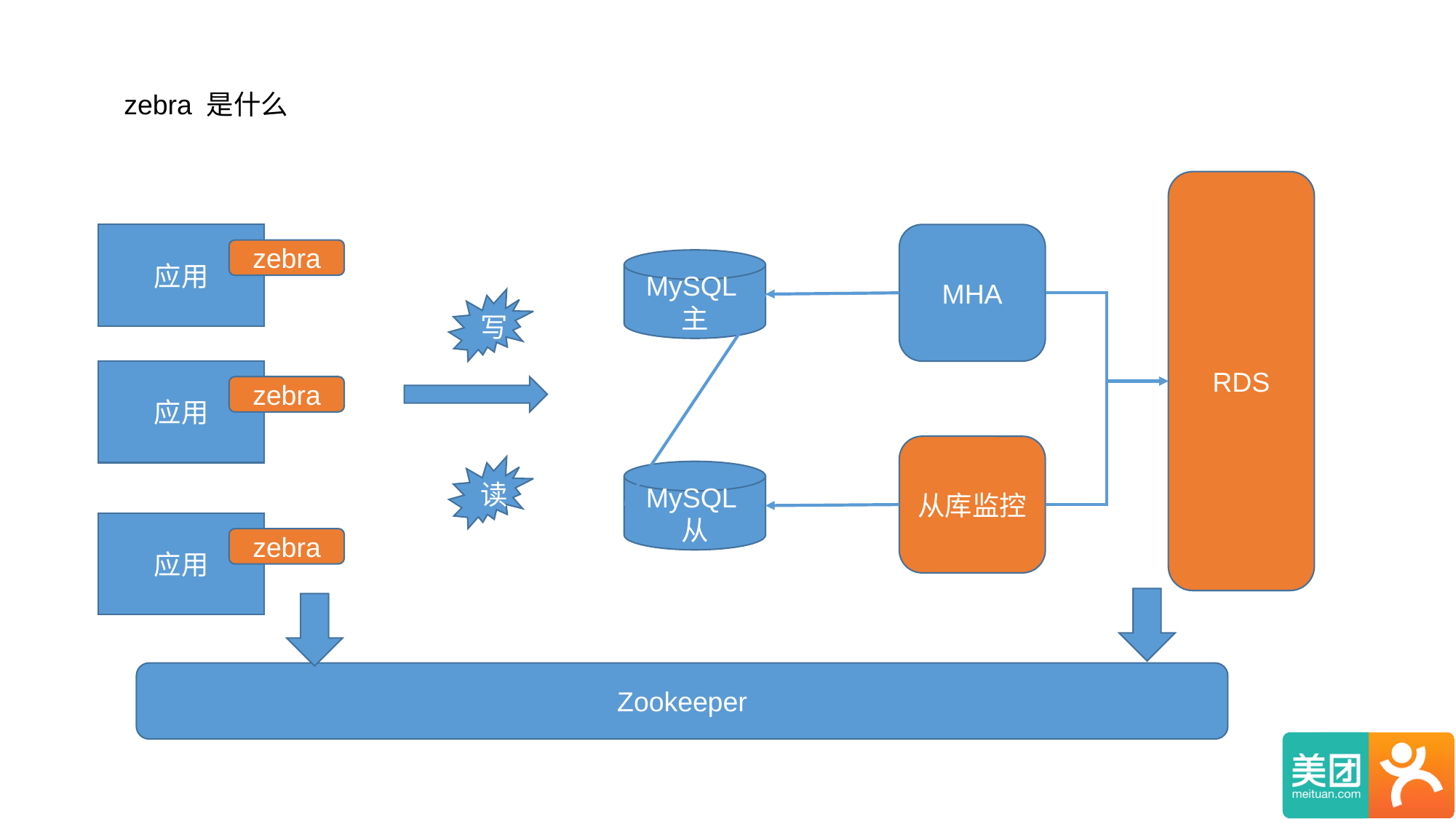

zebra 是什么
RDS
应用
zebra
MHA
MySQL主
写
应用
zebra

从库监控
读
MySQL从
应用
zebra

Zookeeper